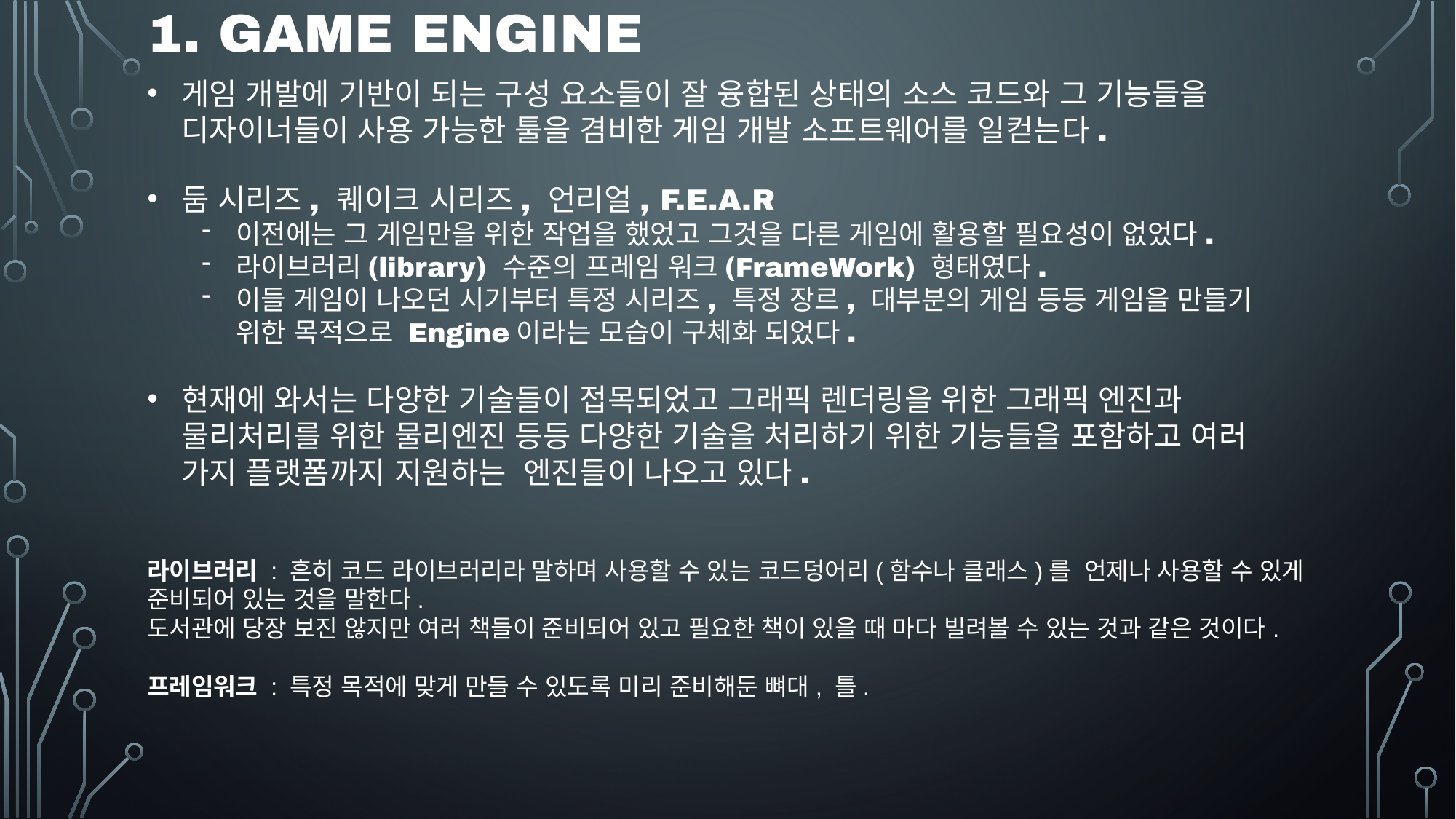

# 1. Game Engine
게임 개발에 기반이 되는 구성 요소들이 잘 융합된 상태의 소스 코드와 그 기능들을 디자이너들이 사용 가능한 툴을 겸비한 게임 개발 소프트웨어를 일컫는다.

둠 시리즈, 퀘이크 시리즈, 언리얼, F.E.A.R
이전에는 그 게임만을 위한 작업을 했었고 그것을 다른 게임에 활용할 필요성이 없었다.
라이브러리(library) 수준의 프레임 워크(FrameWork) 형태였다.
이들 게임이 나오던 시기부터 특정 시리즈, 특정 장르, 대부분의 게임 등등 게임을 만들기 위한 목적으로 Engine이라는 모습이 구체화 되었다.

현재에 와서는 다양한 기술들이 접목되었고 그래픽 렌더링을 위한 그래픽 엔진과 물리처리를 위한 물리엔진 등등 다양한 기술을 처리하기 위한 기능들을 포함하고 여러 가지 플랫폼까지 지원하는  엔진들이 나오고 있다.

라이브러리 : 흔히 코드 라이브러리라 말하며 사용할 수 있는 코드덩어리(함수나 클래스)를  언제나 사용할 수 있게 준비되어 있는 것을 말한다.
도서관에 당장 보진 않지만 여러 책들이 준비되어 있고 필요한 책이 있을 때 마다 빌려볼 수 있는 것과 같은 것이다.

프레임워크 : 특정 목적에 맞게 만들 수 있도록 미리 준비해둔 뼈대, 틀.